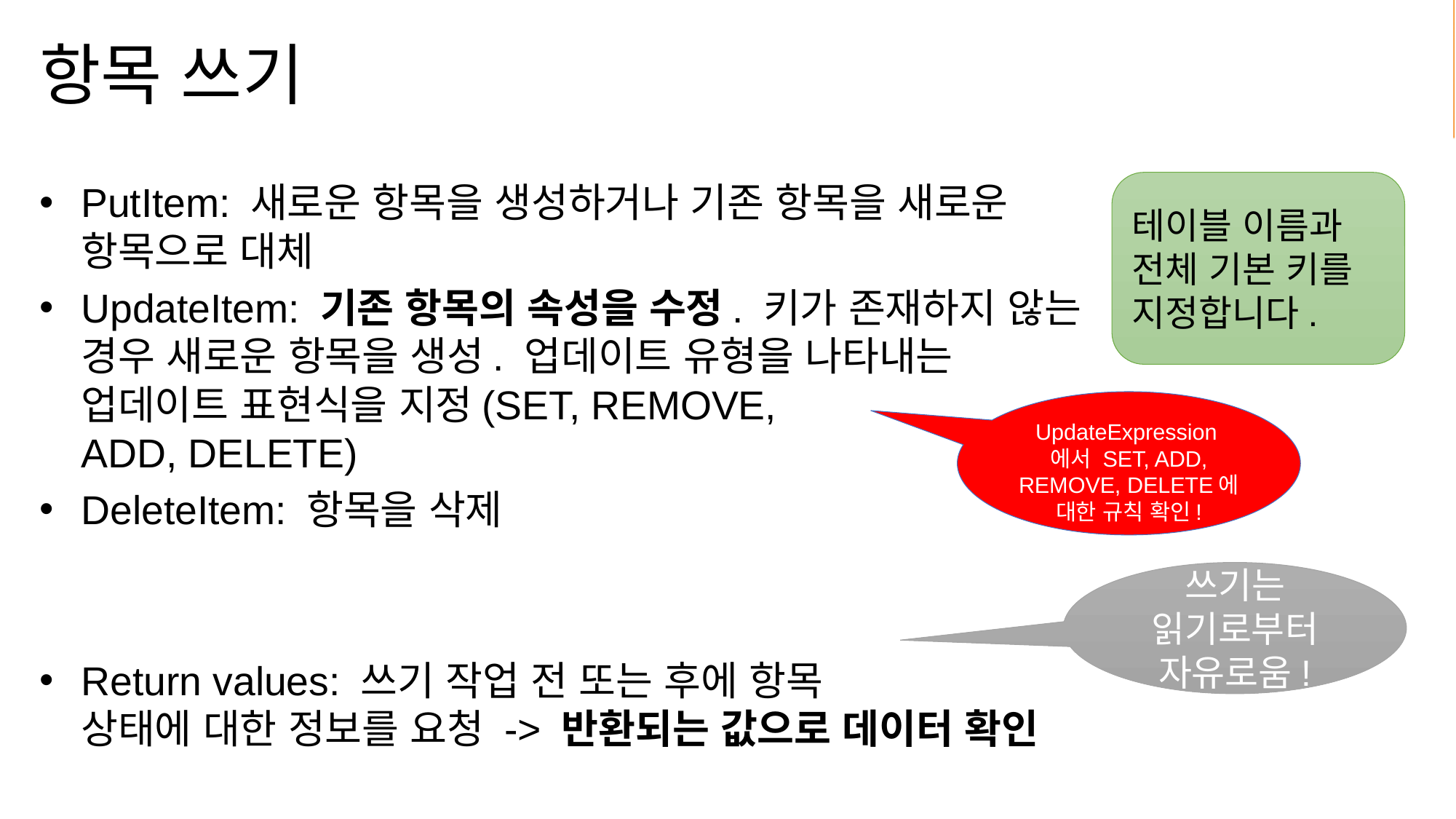

# 항목 쓰기
PutItem: 새로운 항목을 생성하거나 기존 항목을 새로운 항목으로 대체
UpdateItem: 기존 항목의 속성을 수정. 키가 존재하지 않는 경우 새로운 항목을 생성. 업데이트 유형을 나타내는 업데이트 표현식을 지정(SET, REMOVE,
ADD, DELETE)
DeleteItem: 항목을 삭제

Return values: 쓰기 작업 전 또는 후에 항목
상태에 대한 정보를 요청 -> 반환되는 값으로 데이터 확인
테이블 이름과 전체 기본 키를 지정합니다.
UpdateExpression에서 SET, ADD, REMOVE, DELETE에 대한 규칙 확인!
쓰기는 읽기로부터 자유로움!